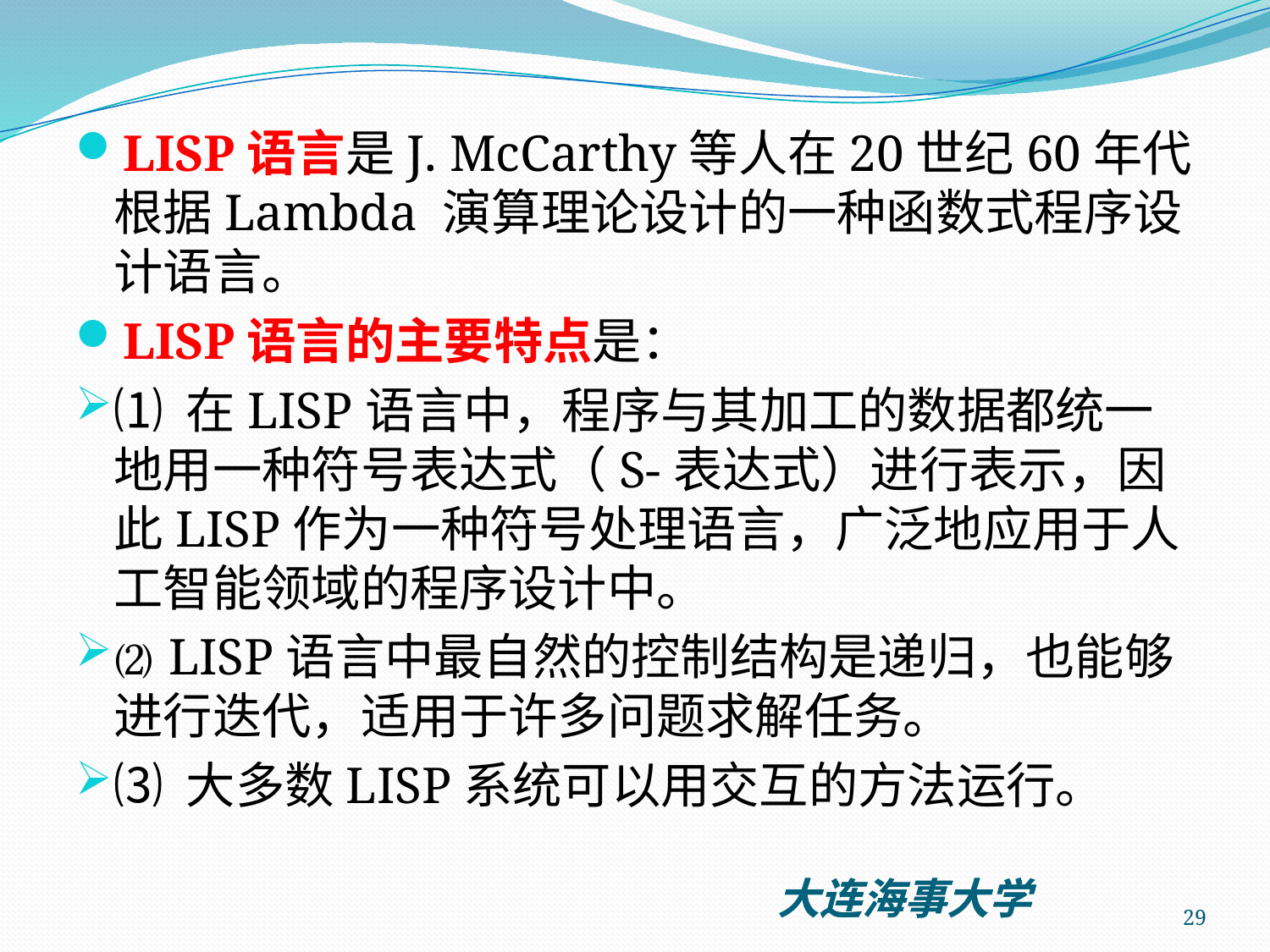

LISP语言是J. McCarthy等人在20世纪60年代根据Lambda 演算理论设计的一种函数式程序设计语言。
LISP语言的主要特点是：
⑴ 在LISP语言中，程序与其加工的数据都统一地用一种符号表达式（S-表达式）进行表示，因此LISP作为一种符号处理语言，广泛地应用于人工智能领域的程序设计中。
⑵ LISP语言中最自然的控制结构是递归，也能够进行迭代，适用于许多问题求解任务。
⑶ 大多数LISP系统可以用交互的方法运行。

29